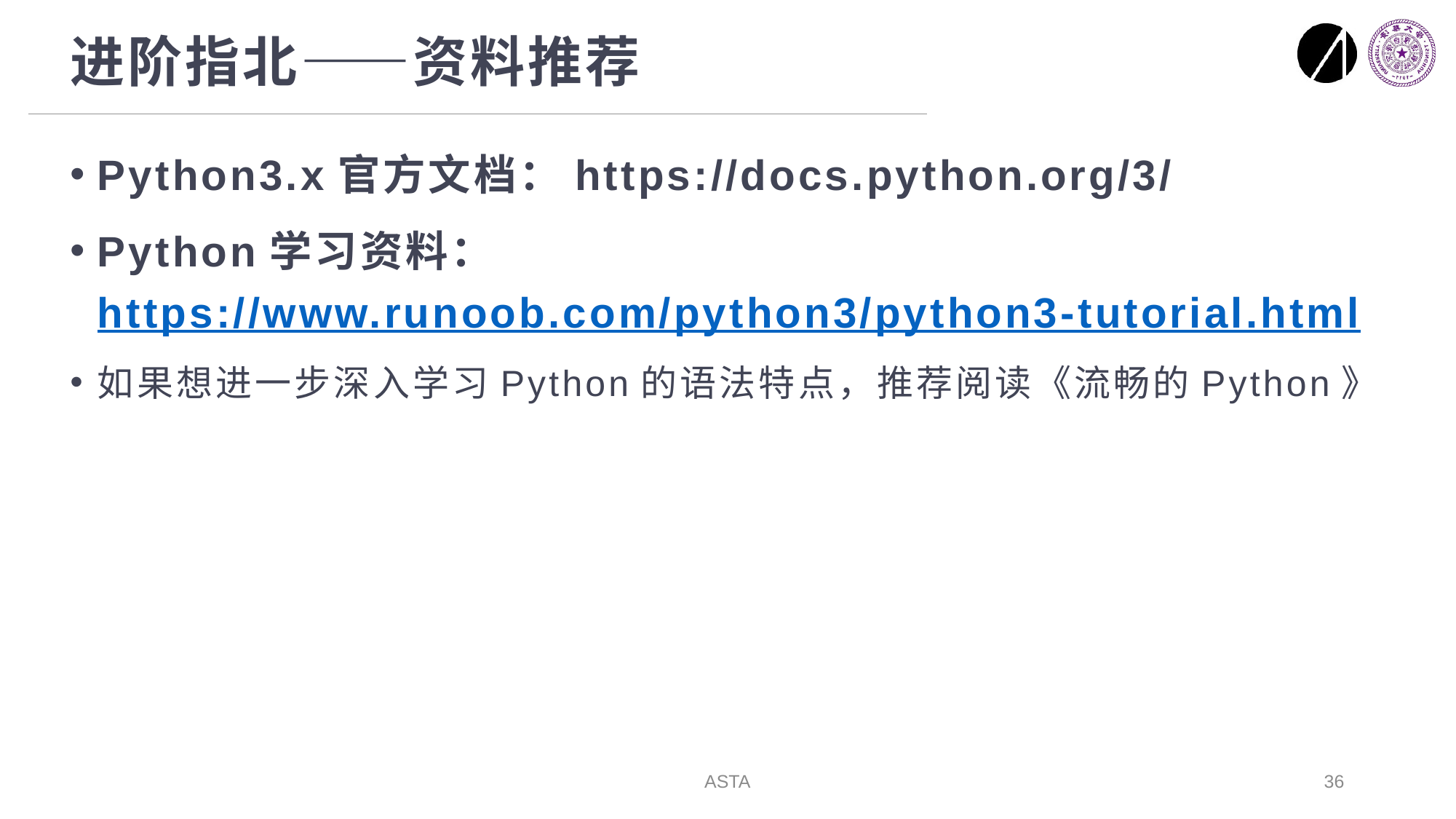

# 进阶指北——资料推荐
Python3.x官方文档：https://docs.python.org/3/
Python学习资料：https://www.runoob.com/python3/python3-tutorial.html
如果想进一步深入学习Python的语法特点，推荐阅读《流畅的Python》

ASTA
36